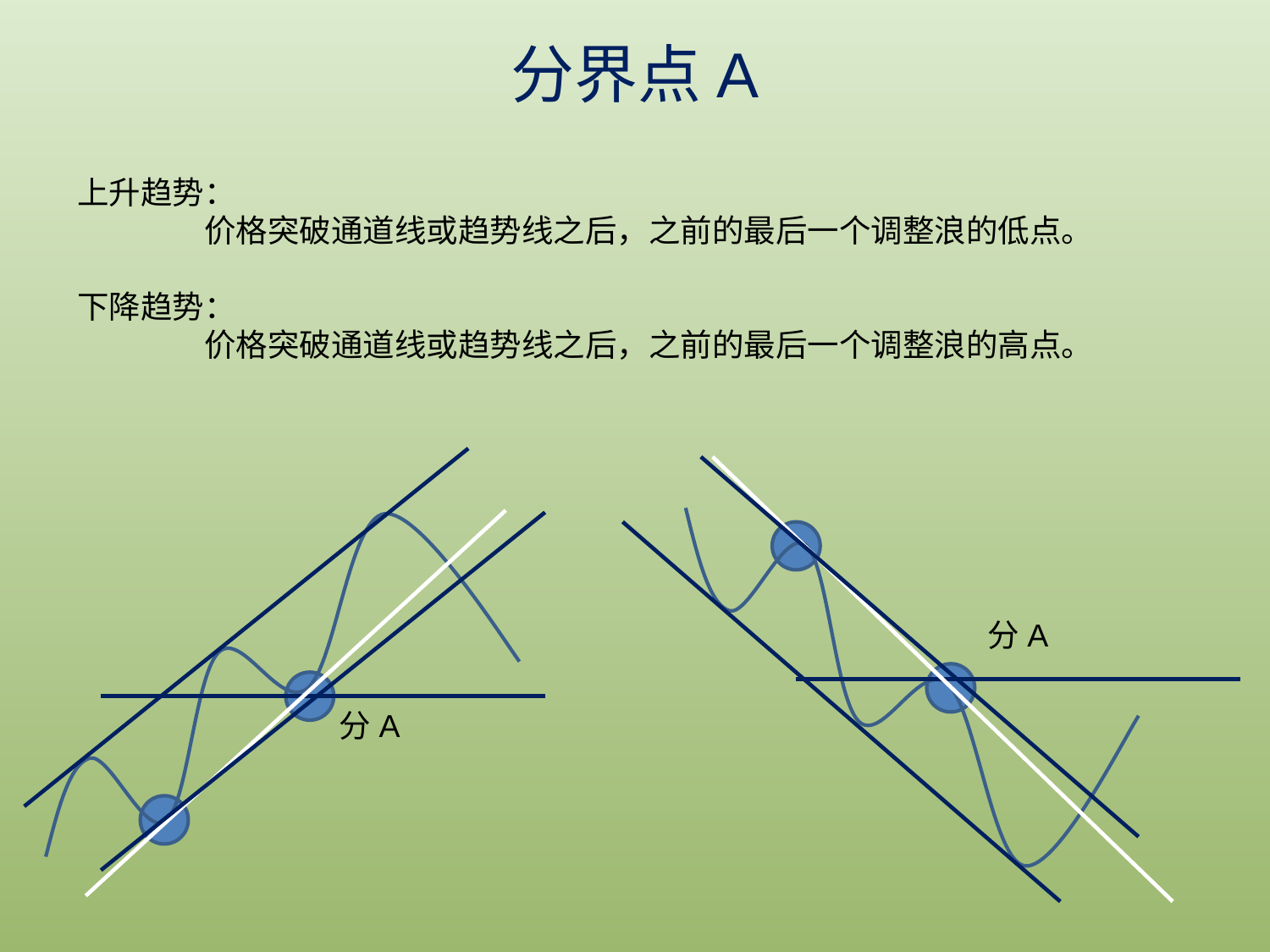

分界点A
上升趋势：
	价格突破通道线或趋势线之后，之前的最后一个调整浪的低点。

下降趋势：
	价格突破通道线或趋势线之后，之前的最后一个调整浪的高点。

分A

分A